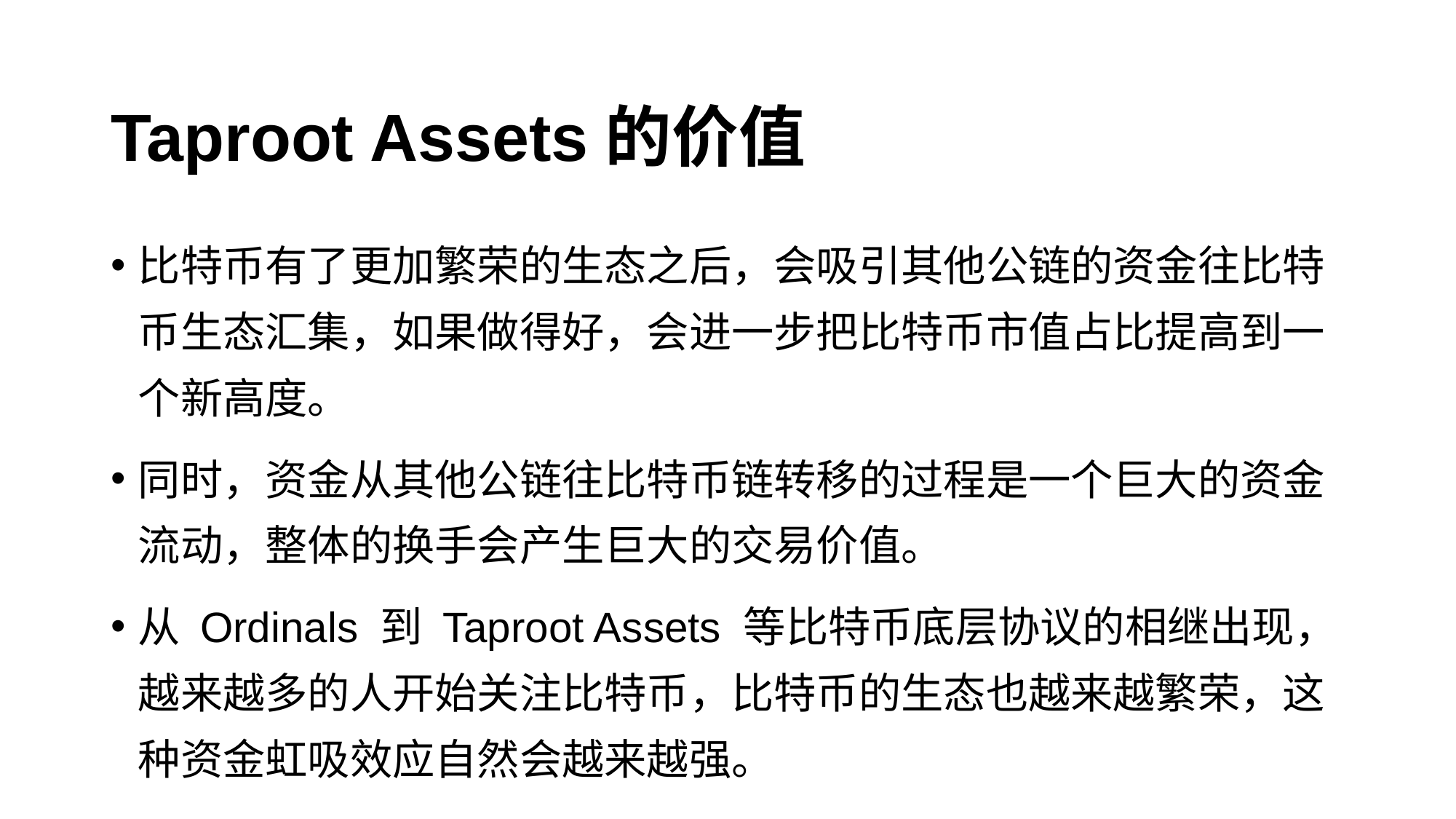

# Taproot Assets的价值
比特币有了更加繁荣的生态之后，会吸引其他公链的资金往比特币生态汇集，如果做得好，会进一步把比特币市值占比提高到一个新高度。
同时，资金从其他公链往比特币链转移的过程是一个巨大的资金流动，整体的换手会产生巨大的交易价值。
从 Ordinals 到 Taproot Assets 等比特币底层协议的相继出现，越来越多的人开始关注比特币，比特币的生态也越来越繁荣，这种资金虹吸效应自然会越来越强。
更长远来看，支付基础设施的成熟会催生其他各个细分赛道的发展，比如钱包应用、NFT市场、社交应用等等。